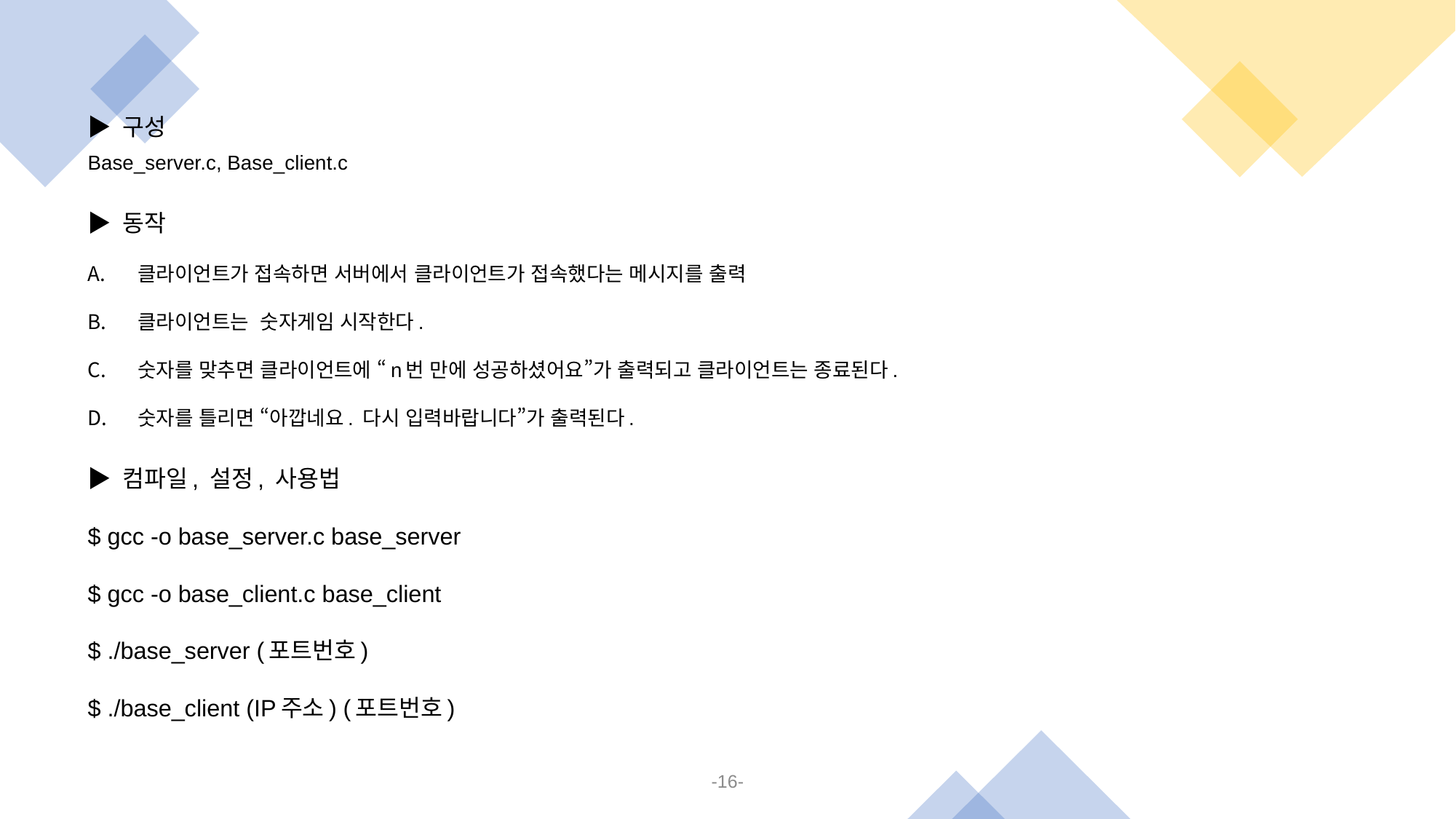

▶ 구성
Base_server.c, Base_client.c

▶ 동작
클라이언트가 접속하면 서버에서 클라이언트가 접속했다는 메시지를 출력
클라이언트는  숫자게임 시작한다.
숫자를 맞추면 클라이언트에 “n번 만에 성공하셨어요”가 출력되고 클라이언트는 종료된다.
숫자를 틀리면 “아깝네요. 다시 입력바랍니다”가 출력된다.

▶ 컴파일, 설정, 사용법
$ gcc -o base_server.c base_server
$ gcc -o base_client.c base_client
$ ./base_server (포트번호)
$ ./base_client (IP주소) (포트번호)

-16-